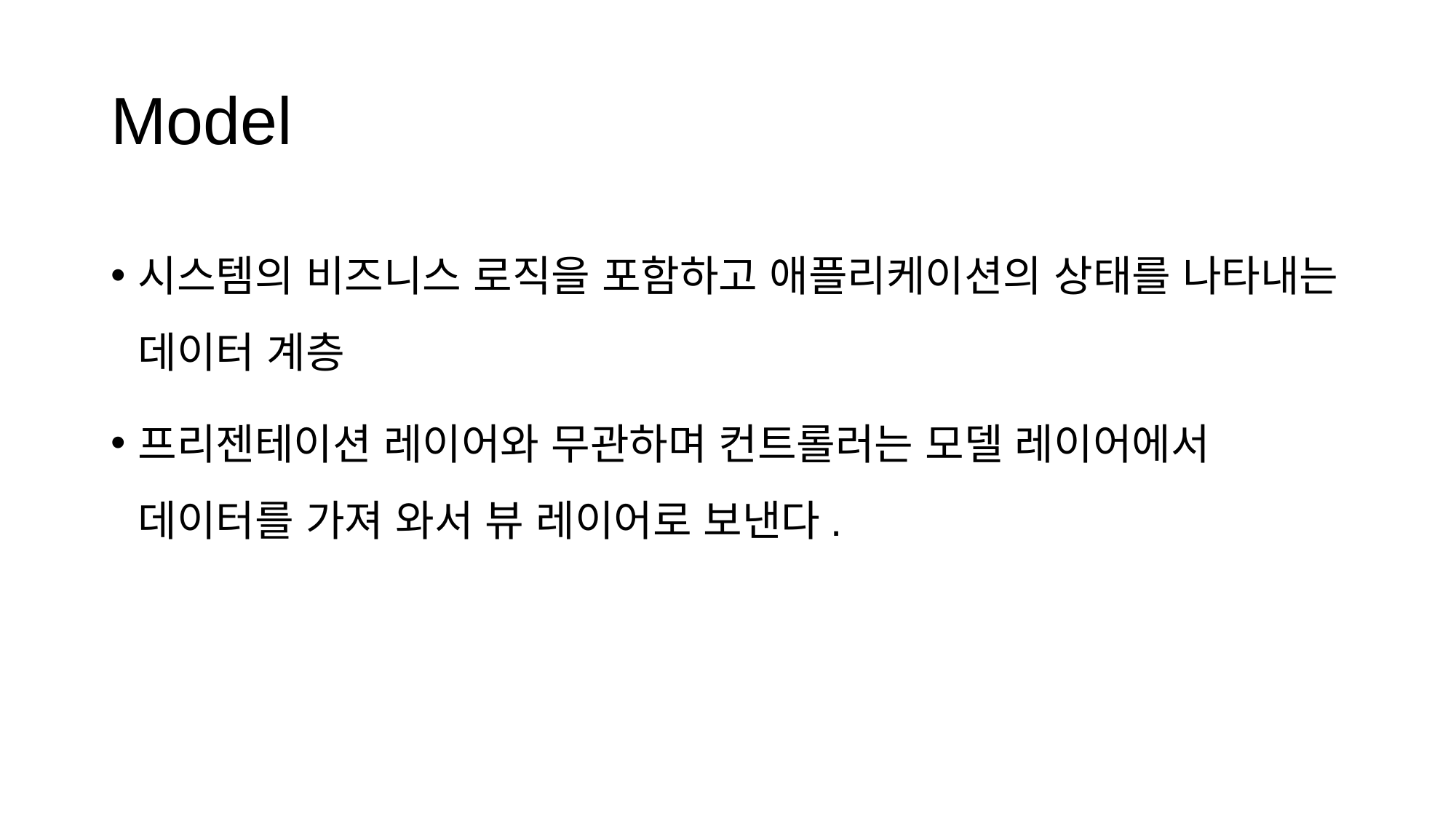

# Model
시스템의 비즈니스 로직을 포함하고 애플리케이션의 상태를 나타내는 데이터 계층
프리젠테이션 레이어와 무관하며 컨트롤러는 모델 레이어에서 데이터를 가져 와서 뷰 레이어로 보낸다.